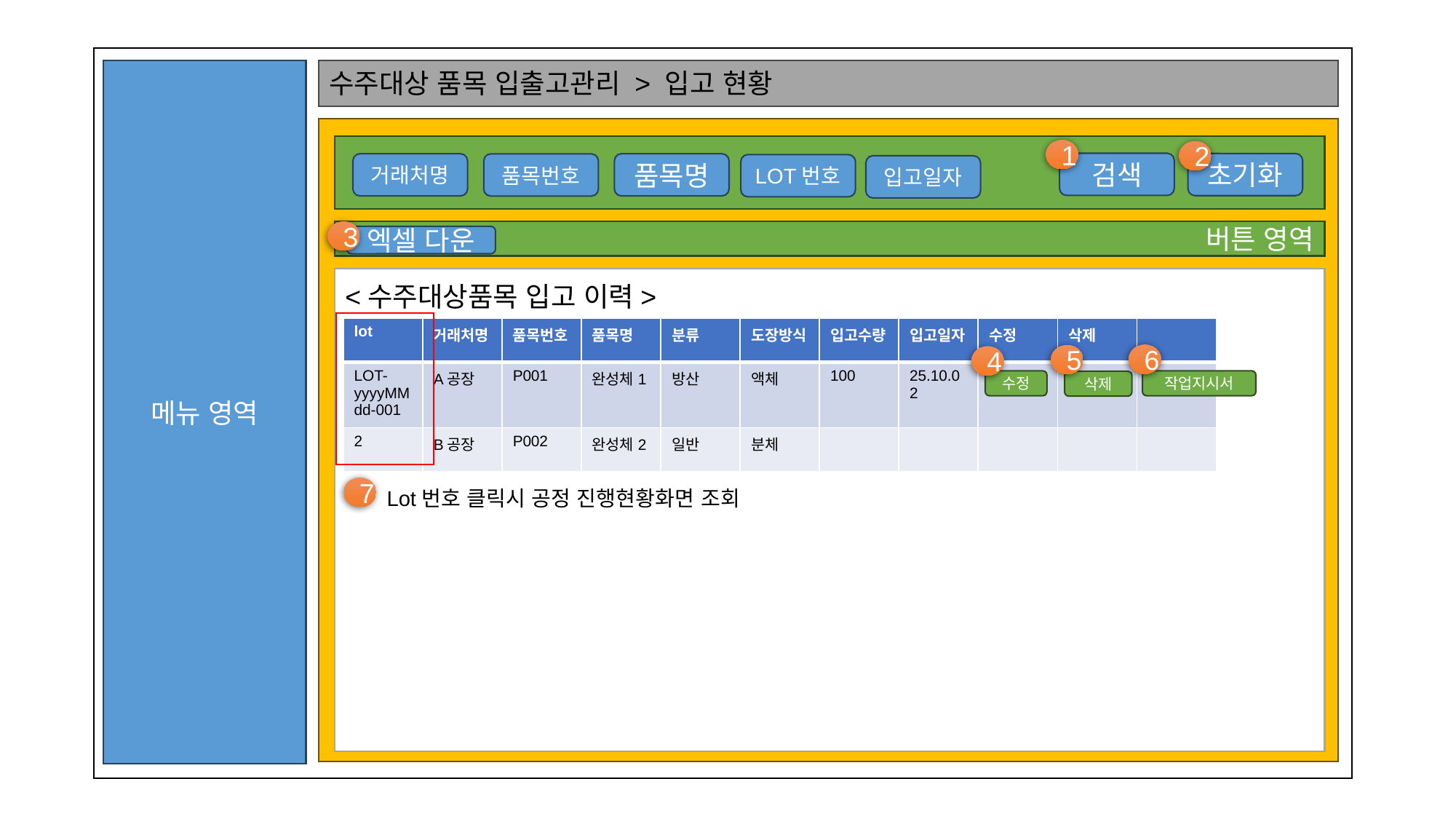

메뉴 영역

수주대상 품목 입출고관리 > 입고 현황
Content영역

1
2
검색
초기화
거래처명
품목명
품목번호
LOT번호
입고일자
3
버튼 영역
엑셀 다운

<수주대상품목 입고 이력>

| lot | 거래처명 | 품목번호 | 품목명 | 분류 | 도장방식 | 입고수량 | 입고일자 | 수정 | 삭제 |  |
| --- | --- | --- | --- | --- | --- | --- | --- | --- | --- | --- |
| LOT-yyyyMMdd-001 | A공장 | P001 | 완성체1 | 방산 | 액체 | 100 | 25.10.02 |  |  |  |
| 2 | B공장 | P002 | 완성체2 | 일반 | 분체 |  |  |  |  |  |
6
5
4
수정
작업지시서
삭제
7
Lot번호 클릭시 공정 진행현황화면 조회